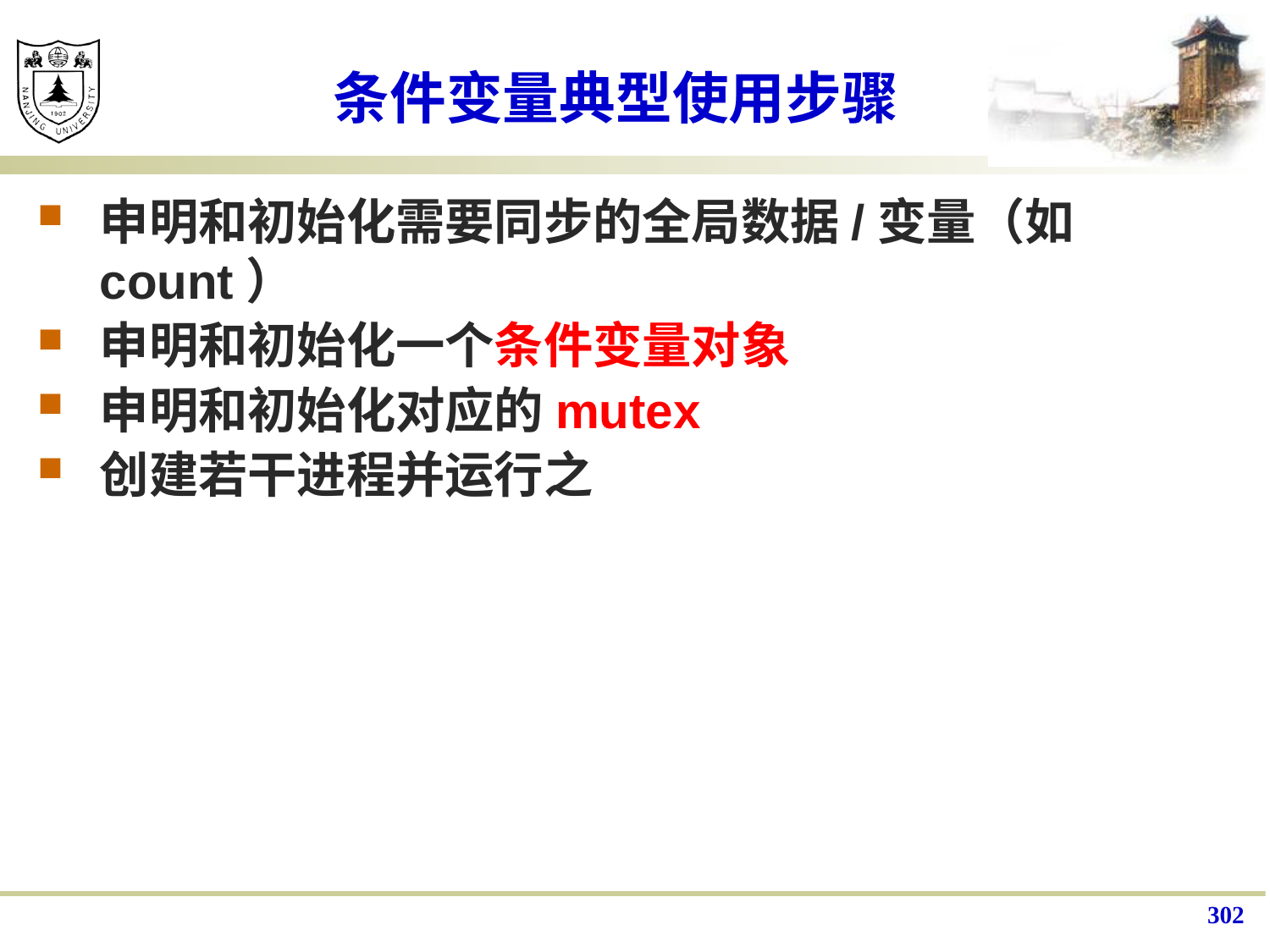

# 条件变量典型使用步骤
申明和初始化需要同步的全局数据/变量（如count）
申明和初始化一个条件变量对象
申明和初始化对应的mutex
创建若干进程并运行之
302